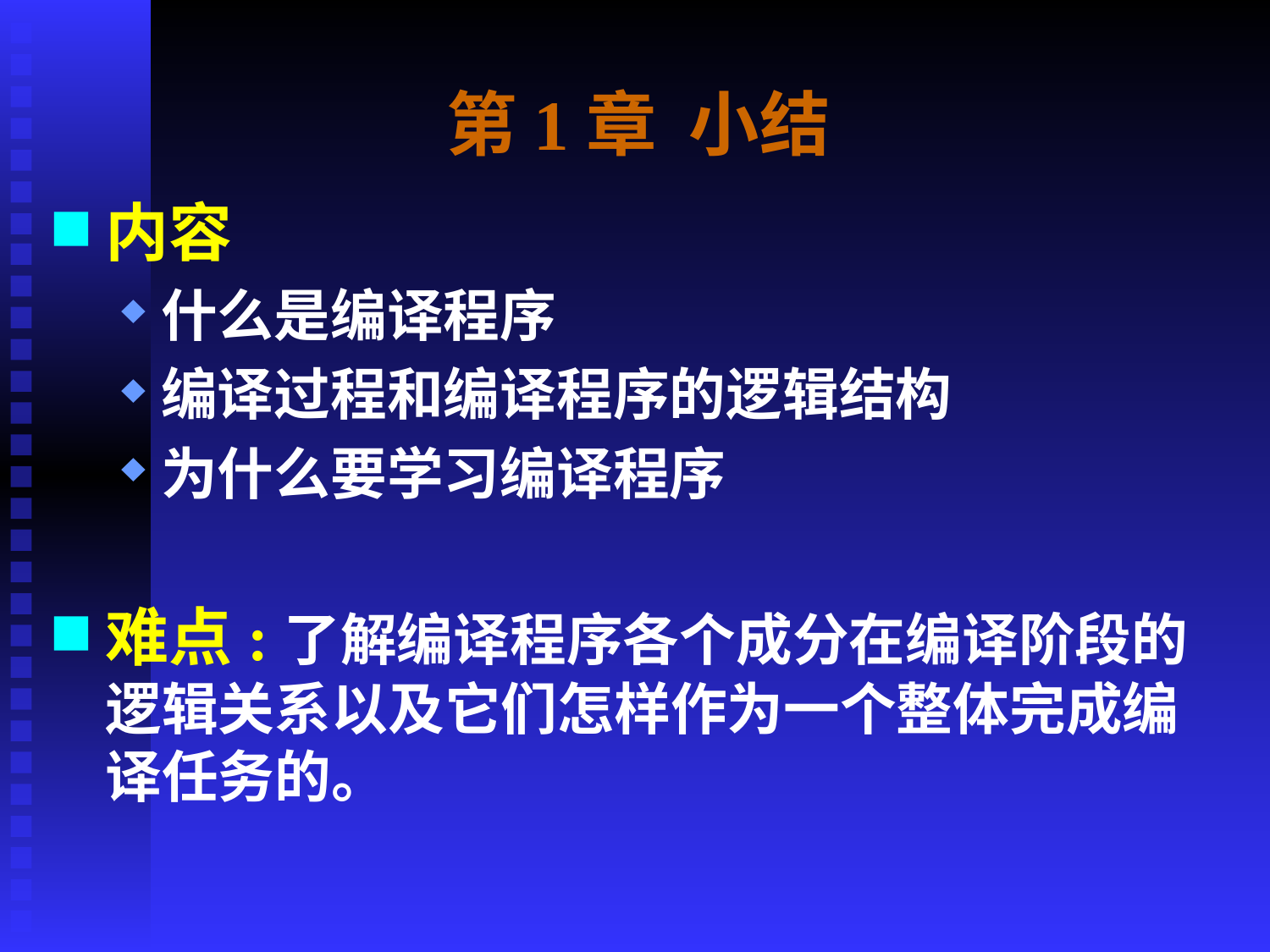

# 第1章  小结
内容
什么是编译程序
编译过程和编译程序的逻辑结构
为什么要学习编译程序

难点:了解编译程序各个成分在编译阶段的逻辑关系以及它们怎样作为一个整体完成编译任务的。